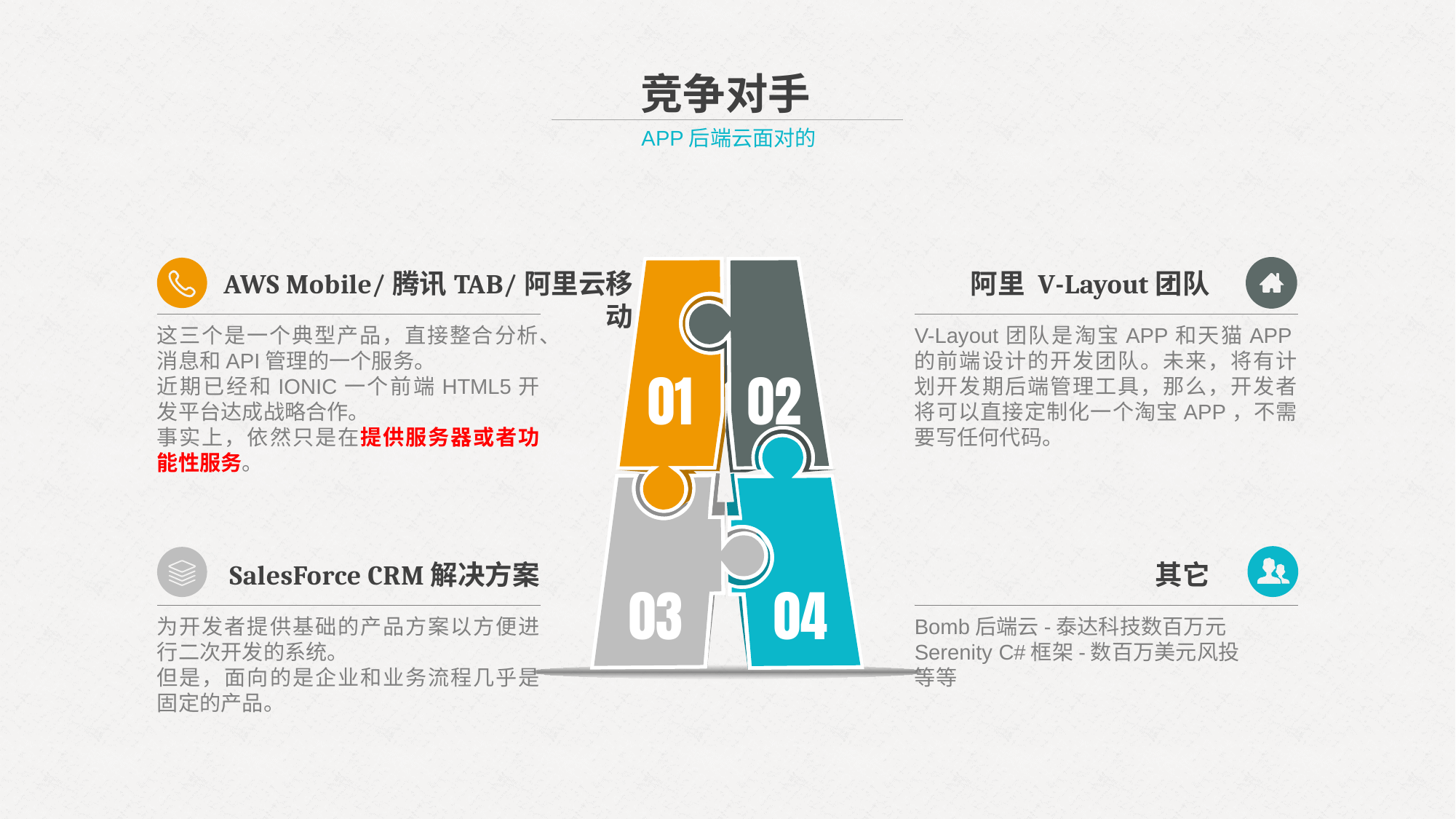

竞争对手
APP后端云面对的

01
02

03
04

阿里 V-Layout团队
AWS Mobile/腾讯TAB/阿里云移动
这三个是一个典型产品，直接整合分析、消息和API管理的一个服务。
近期已经和IONIC一个前端HTML5开发平台达成战略合作。
事实上，依然只是在提供服务器或者功能性服务。
V-Layout团队是淘宝APP和天猫APP的前端设计的开发团队。未来，将有计划开发期后端管理工具，那么，开发者将可以直接定制化一个淘宝APP，不需要写任何代码。

其它
SalesForce CRM解决方案
为开发者提供基础的产品方案以方便进行二次开发的系统。
但是，面向的是企业和业务流程几乎是固定的产品。
Bomb后端云-泰达科技数百万元
Serenity C#框架-数百万美元风投
等等